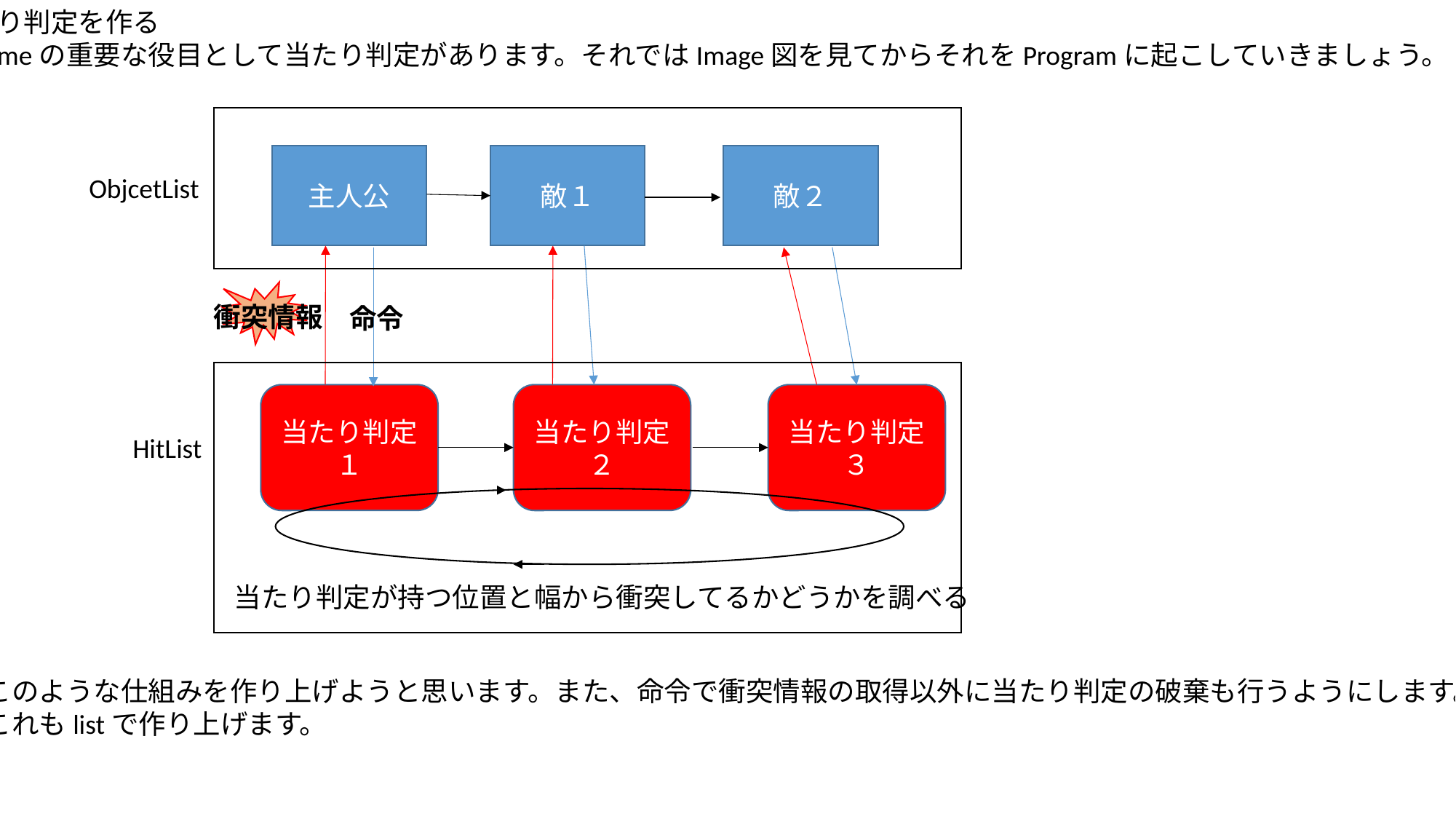

・当たり判定を作る
　Gameの重要な役目として当たり判定があります。それではImage図を見てからそれをProgramに起こしていきましょう。

主人公
敵１
敵２
ObjcetList

衝突情報
命令

当たり判定１
当たり判定
２
当たり判定
３
HitList

当たり判定が持つ位置と幅から衝突してるかどうかを調べる
このような仕組みを作り上げようと思います。また、命令で衝突情報の取得以外に当たり判定の破棄も行うようにします。
これもlistで作り上げます。